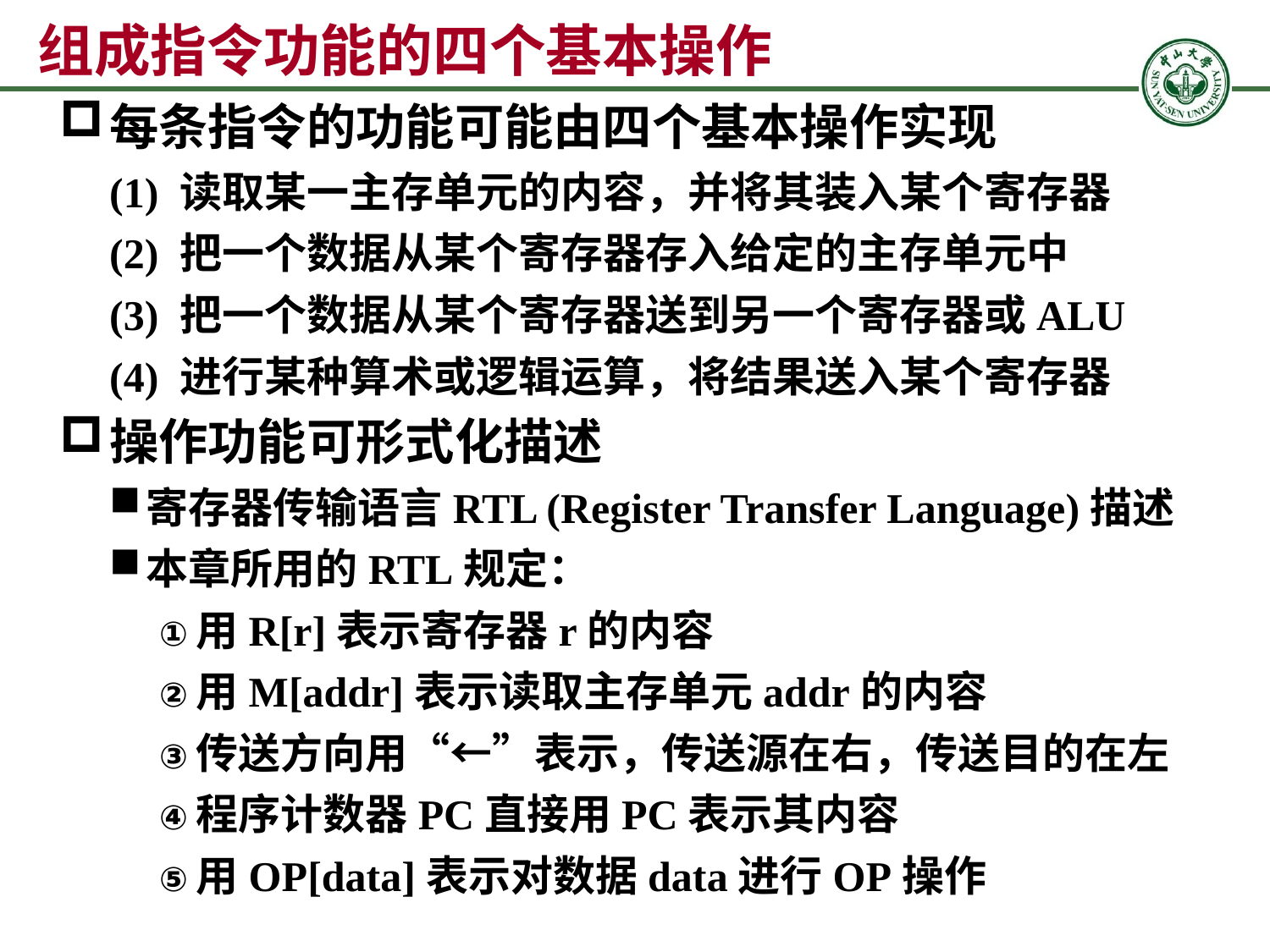

# 组成指令功能的四个基本操作
每条指令的功能可能由四个基本操作实现
(1) 读取某一主存单元的内容，并将其装入某个寄存器
(2) 把一个数据从某个寄存器存入给定的主存单元中
(3) 把一个数据从某个寄存器送到另一个寄存器或ALU
(4) 进行某种算术或逻辑运算，将结果送入某个寄存器
操作功能可形式化描述
寄存器传输语言RTL (Register Transfer Language)描述
本章所用的RTL规定：
用R[r]表示寄存器r的内容
用M[addr]表示读取主存单元addr的内容
传送方向用“←”表示，传送源在右，传送目的在左
程序计数器PC直接用PC表示其内容
用OP[data]表示对数据data进行OP操作